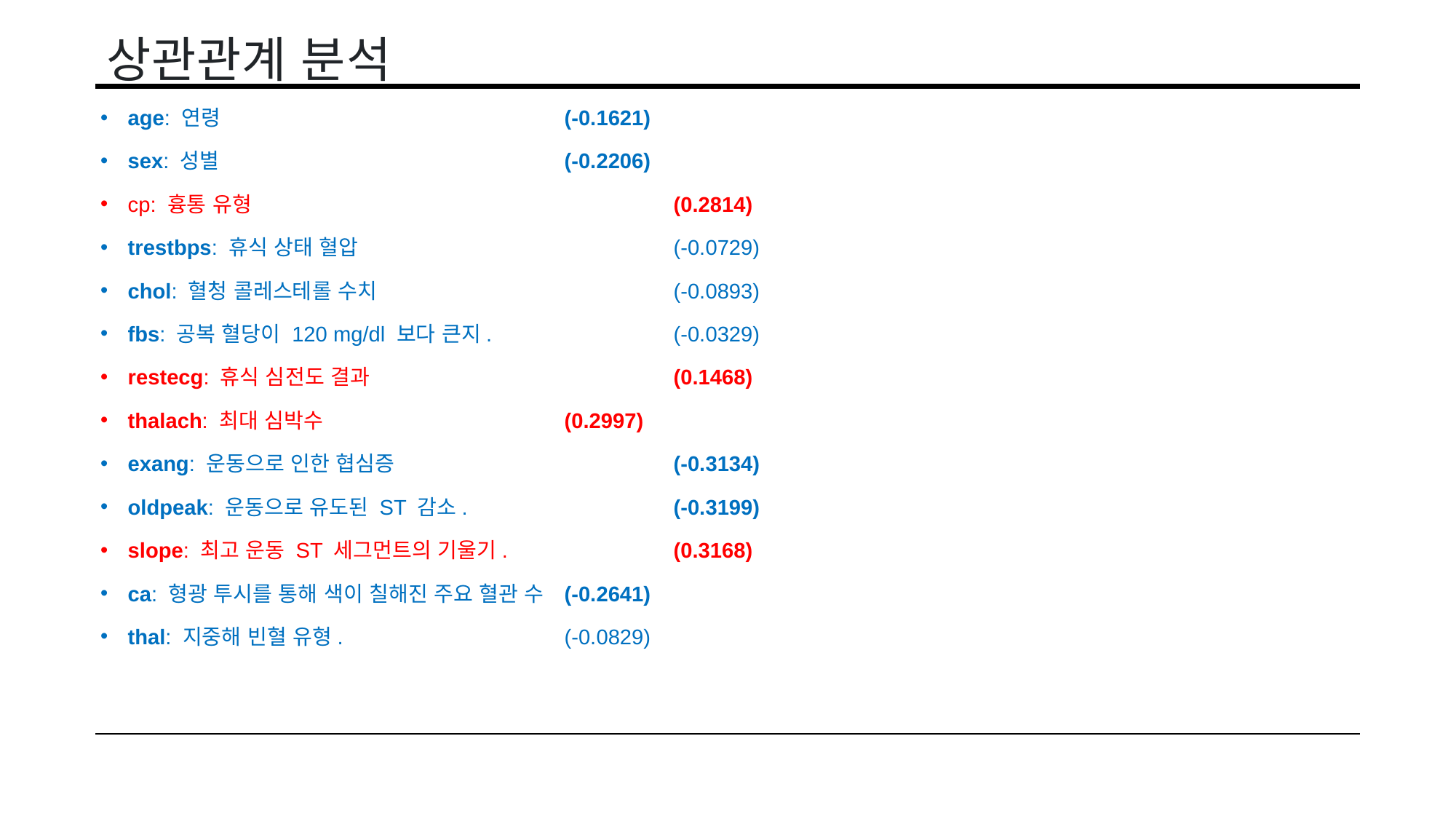

# 상관관계 분석
age: 연령				(-0.1621)
sex: 성별				(-0.2206)
cp: 흉통 유형				(0.2814)
trestbps: 휴식 상태 혈압			(-0.0729)
chol: 혈청 콜레스테롤 수치			(-0.0893)
fbs: 공복 혈당이 120 mg/dl 보다 큰지.		(-0.0329)
restecg: 휴식 심전도 결과 			(0.1468)
thalach: 최대 심박수			(0.2997)
exang: 운동으로 인한 협심증 			(-0.3134)
oldpeak: 운동으로 유도된 ST 감소.		(-0.3199)
slope: 최고 운동 ST 세그먼트의 기울기.		(0.3168)
ca: 형광 투시를 통해 색이 칠해진 주요 혈관 수 	(-0.2641)
thal: 지중해 빈혈 유형.			(-0.0829)